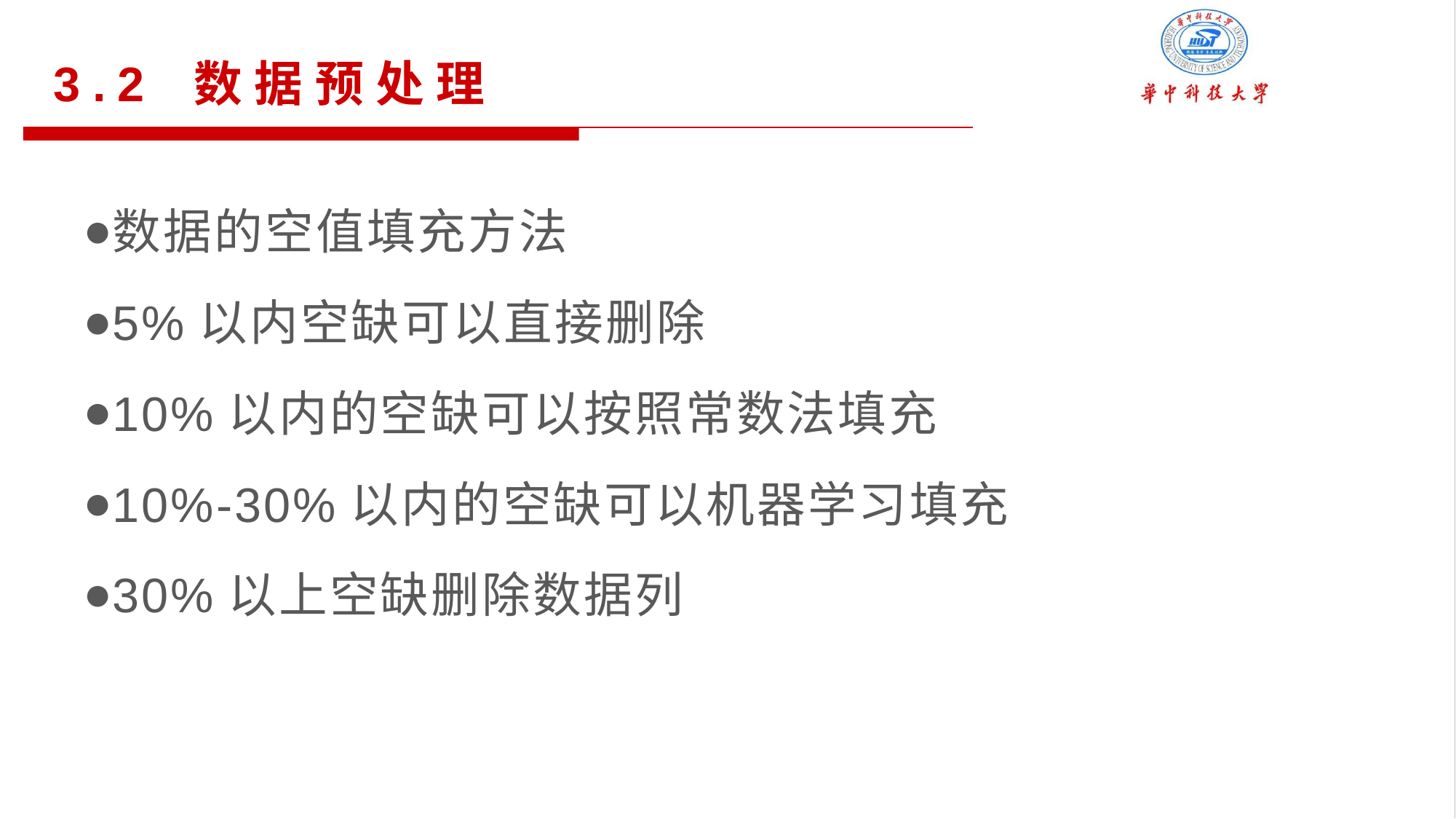

3.2 数据预处理

数据的空值填充方法
5%以内空缺可以直接删除
10%以内的空缺可以按照常数法填充
10%-30%以内的空缺可以机器学习填充
30%以上空缺删除数据列